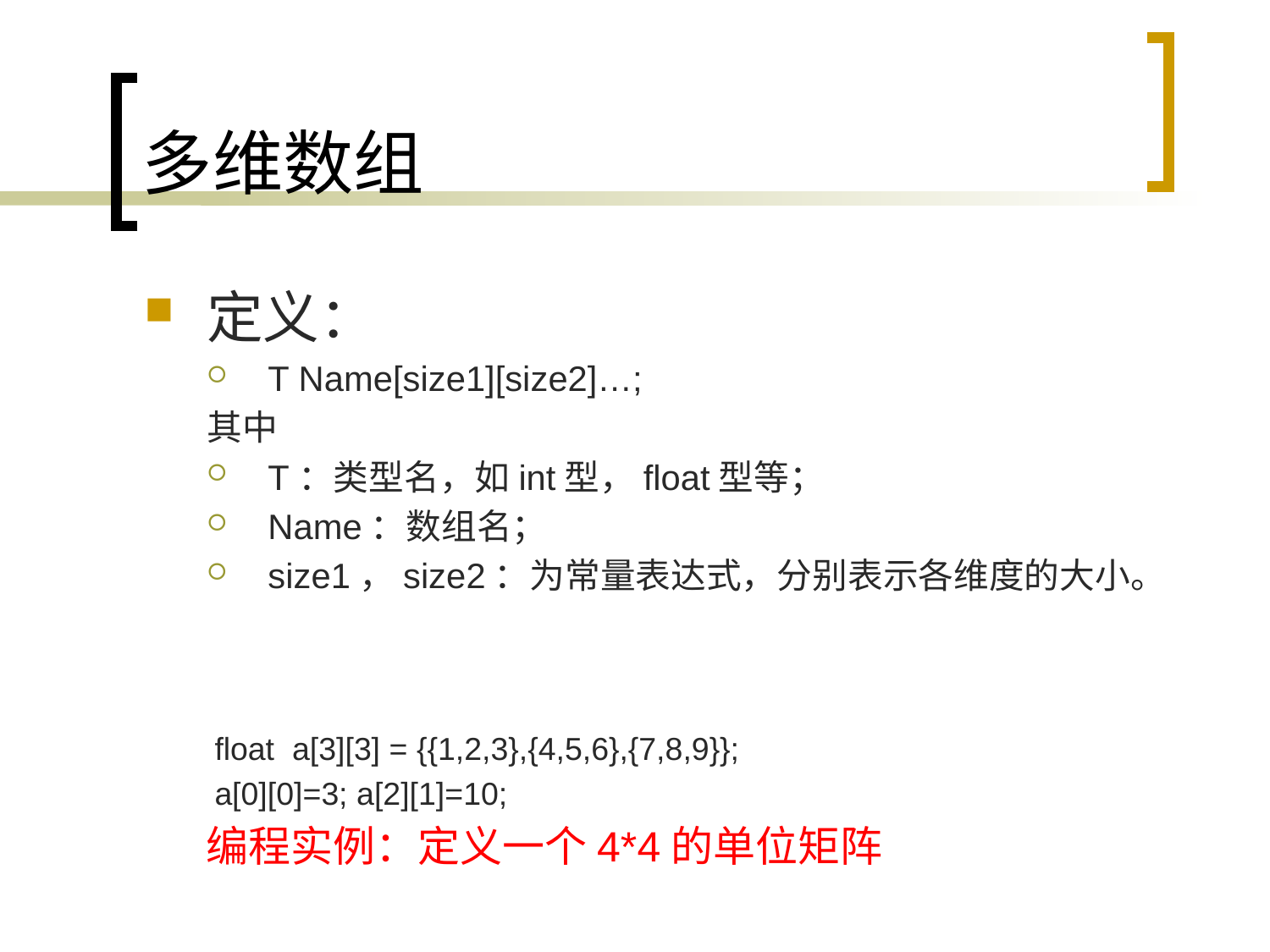

# 多维数组
定义：
T Name[size1][size2]…;
其中
T：类型名，如int型，float型等；
Name：数组名；
size1，size2：为常量表达式，分别表示各维度的大小。

 float  a[3][3] = {{1,2,3},{4,5,6},{7,8,9}};
 a[0][0]=3; a[2][1]=10;
编程实例：定义一个4*4的单位矩阵